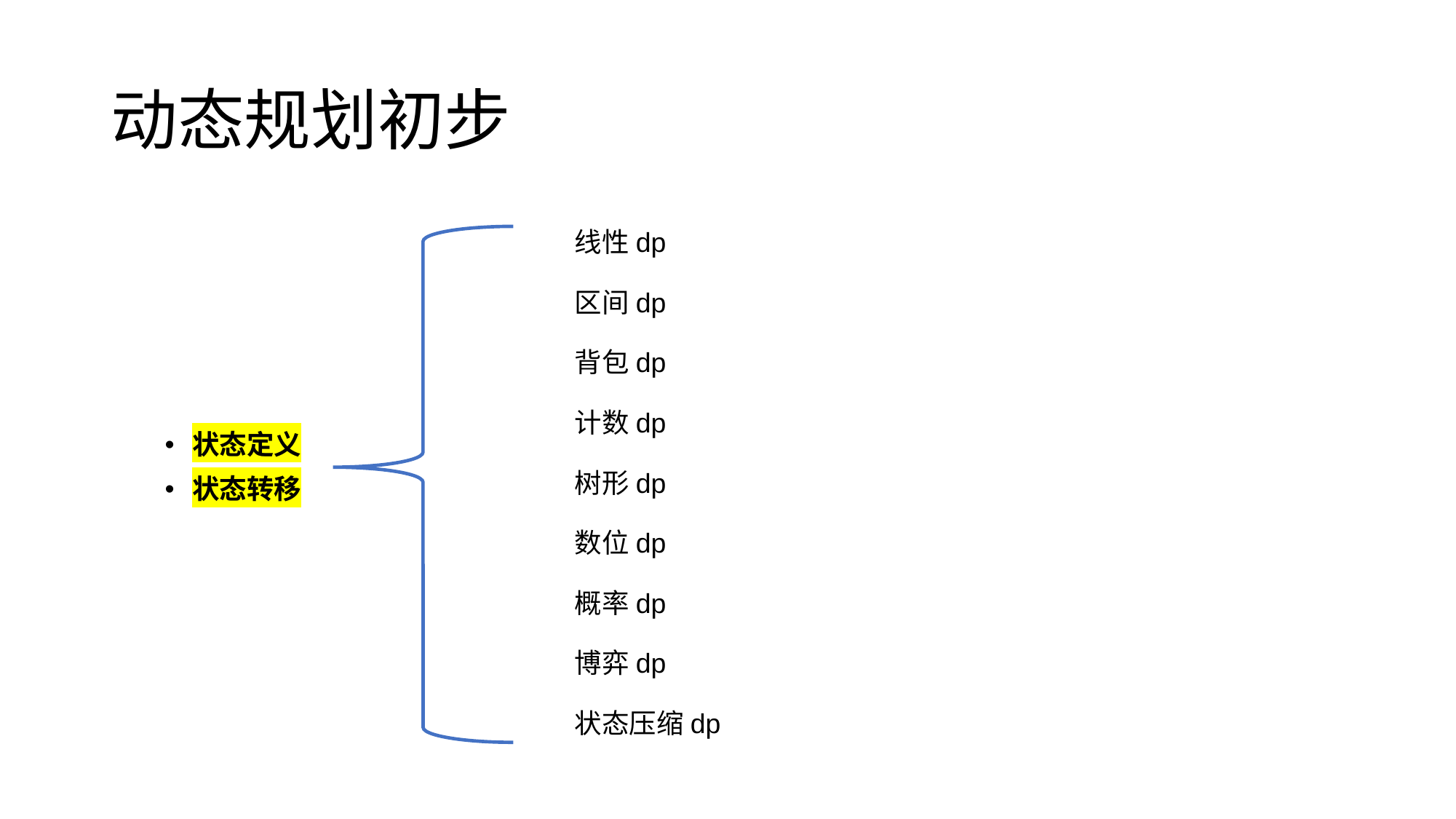

# 动态规划初步
线性dp
区间dp
背包dp
计数dp

状态定义
状态转移
树形dp
数位dp
概率dp
博弈dp
状态压缩dp